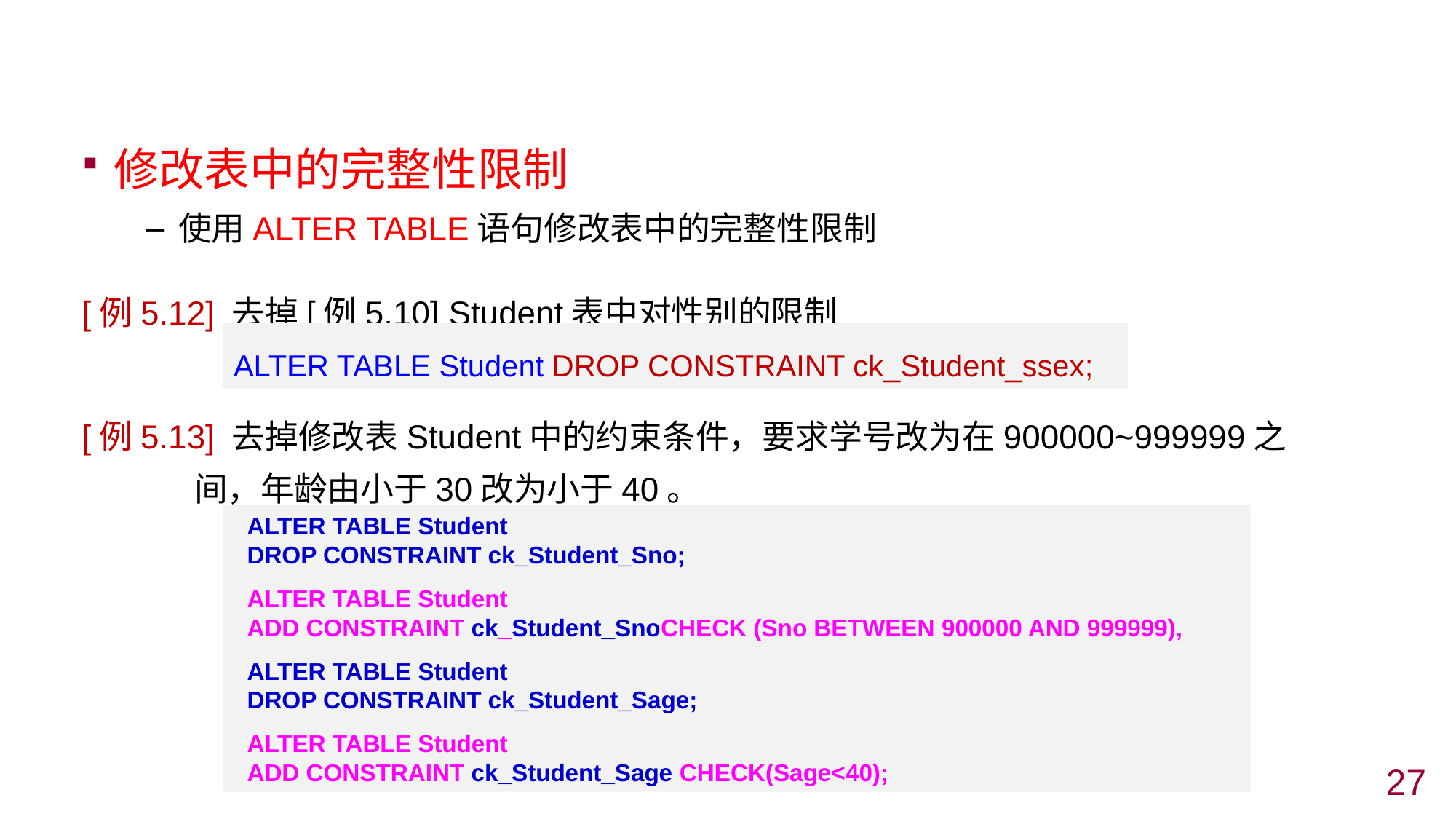

#
修改表中的完整性限制
使用ALTER TABLE语句修改表中的完整性限制

[例5.12] 去掉[例5.10] Student表中对性别的限制

[例5.13] 去掉修改表Student中的约束条件，要求学号改为在900000~999999之
              间，年龄由小于30改为小于40。

ALTER TABLE Student DROP CONSTRAINT ck_Student_ssex;
  ALTER TABLE Student
  DROP CONSTRAINT ck_Student_Sno;

  ALTER TABLE Student
  ADD CONSTRAINT ck_Student_SnoCHECK (Sno BETWEEN 900000 AND 999999),

  ALTER TABLE Student
  DROP CONSTRAINT ck_Student_Sage;

  ALTER TABLE Student
  ADD CONSTRAINT ck_Student_Sage CHECK(Sage<40);
27